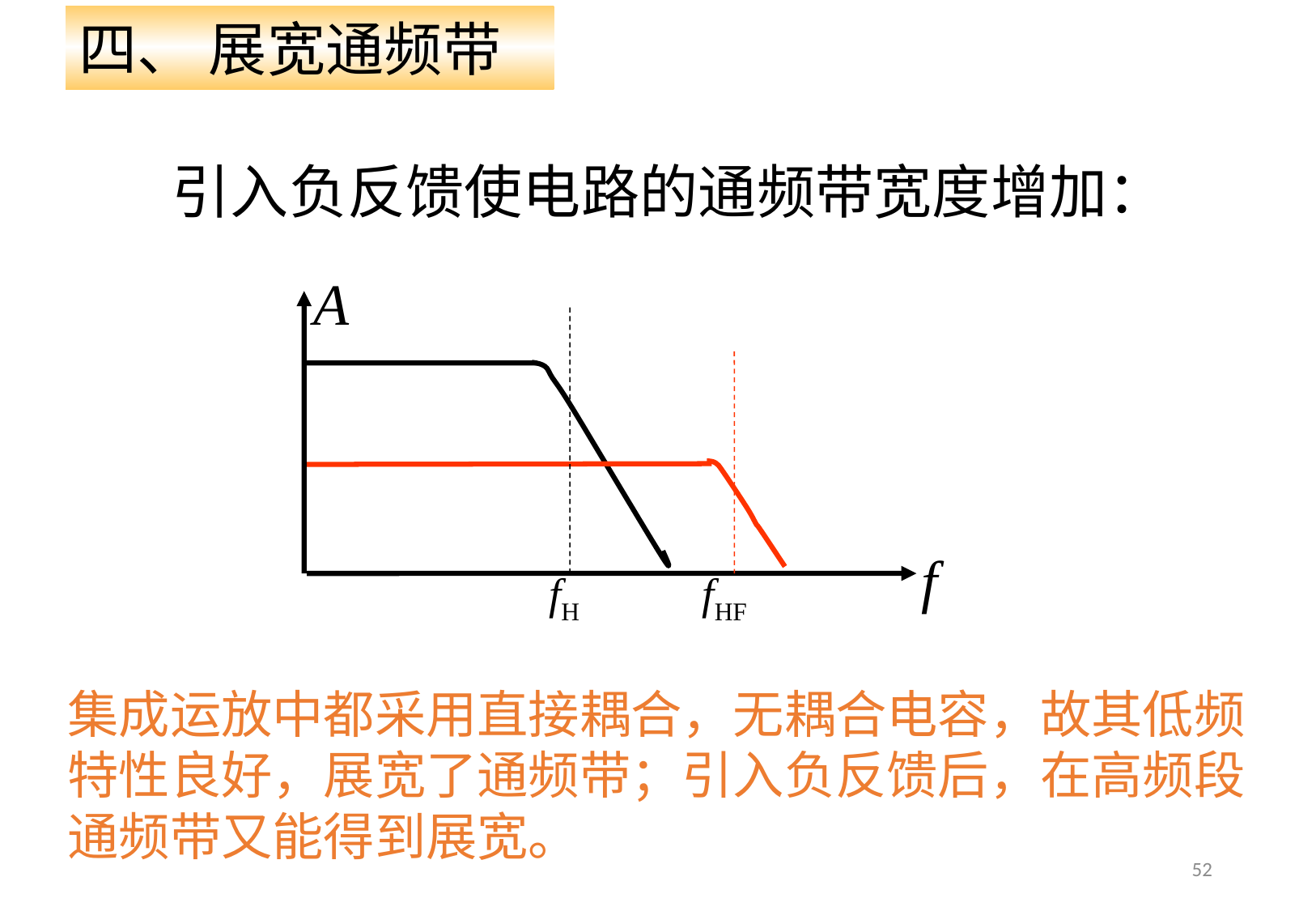

四、 展宽通频带
引入负反馈使电路的通频带宽度增加：
A

f

fH
fHF
集成运放中都采用直接耦合，无耦合电容，故其低频特性良好，展宽了通频带；引入负反馈后，在高频段通频带又能得到展宽。
52